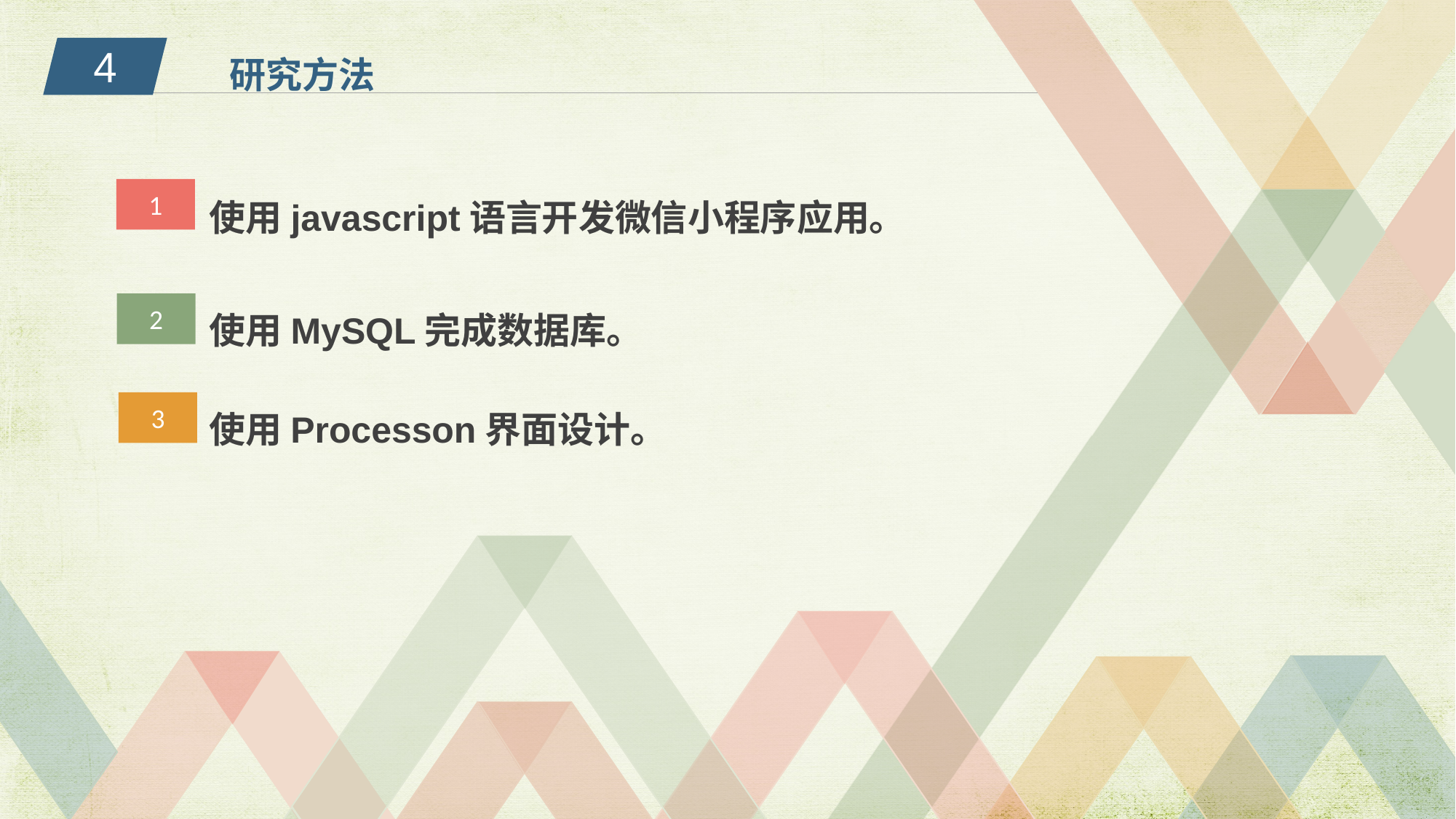

研究方法
4

使用javascript语言开发微信小程序应用。
1

使用MySQL完成数据库。
2

使用Processon界面设计。
3